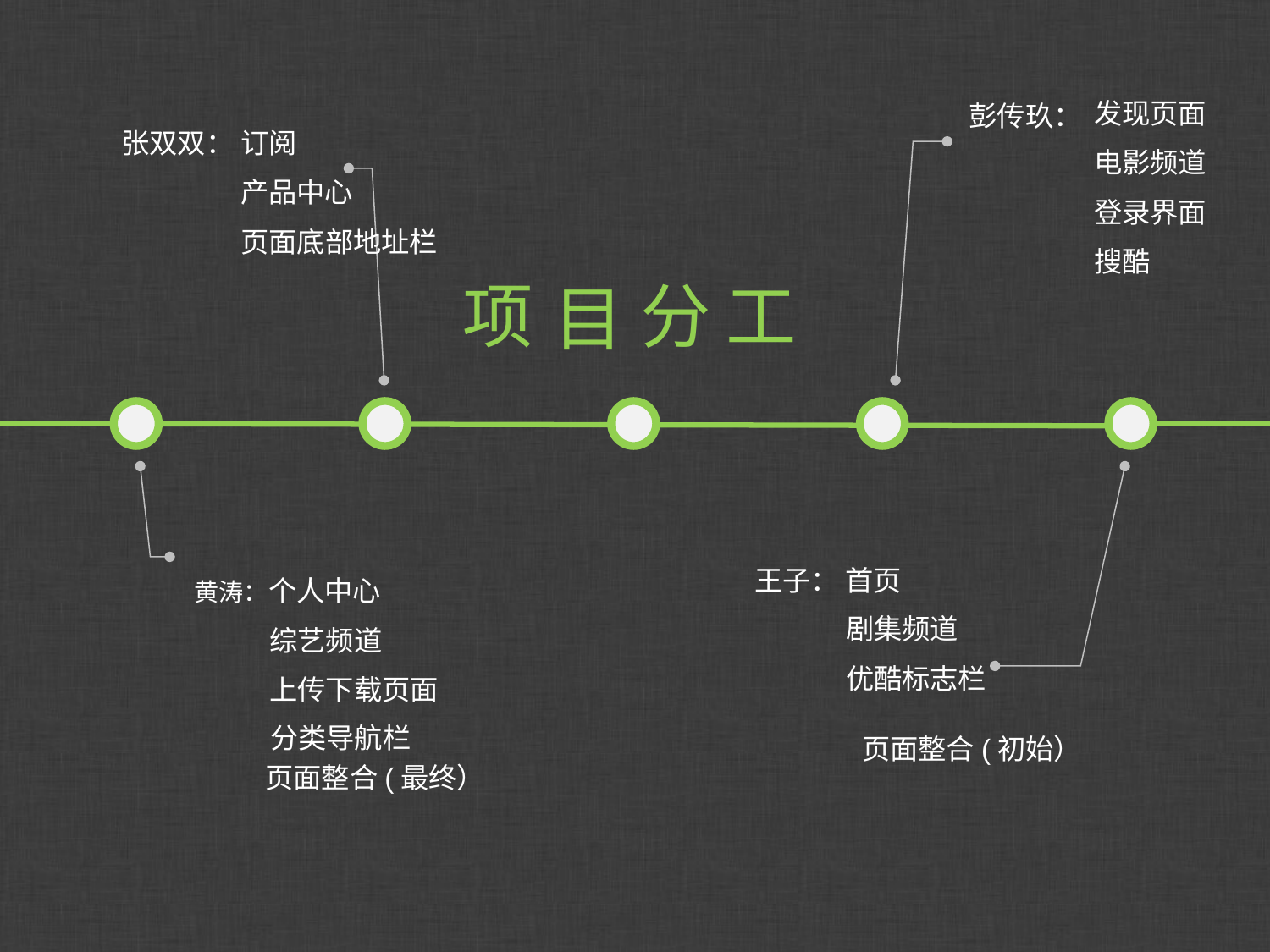

发现页面
彭传玖：
张双双：
订阅
电影频道

产品中心
登录界面
页面底部地址栏
搜酷
项
分
工
目

王子： 首页
黄涛：个人中心

剧集频道
综艺频道
优酷标志栏
上传下载页面
分类导航栏
页面整合(初始）
页面整合(最终）